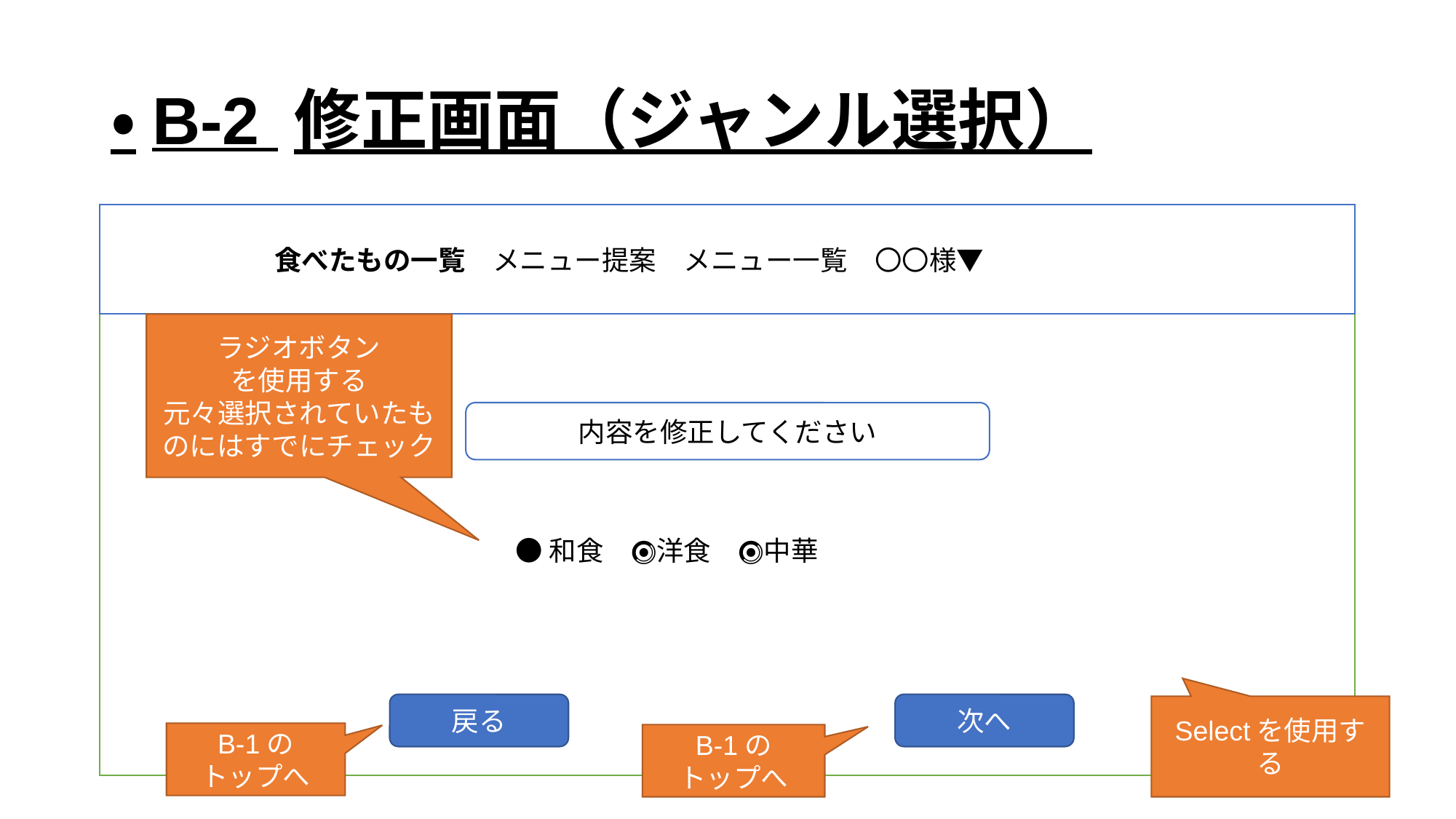

# ・B-2 修正画面（ジャンル選択）

　　　　　　食べたもの一覧　メニュー提案　メニュー一覧　〇〇様▼
ラジオボタン
を使用する
元々選択されていたものにはすでにチェック
内容を修正してください
●和食　🔘洋食　🔘中華
次へ
戻る
Selectを使用する
B-1の
トップへ
B-1の
トップへ